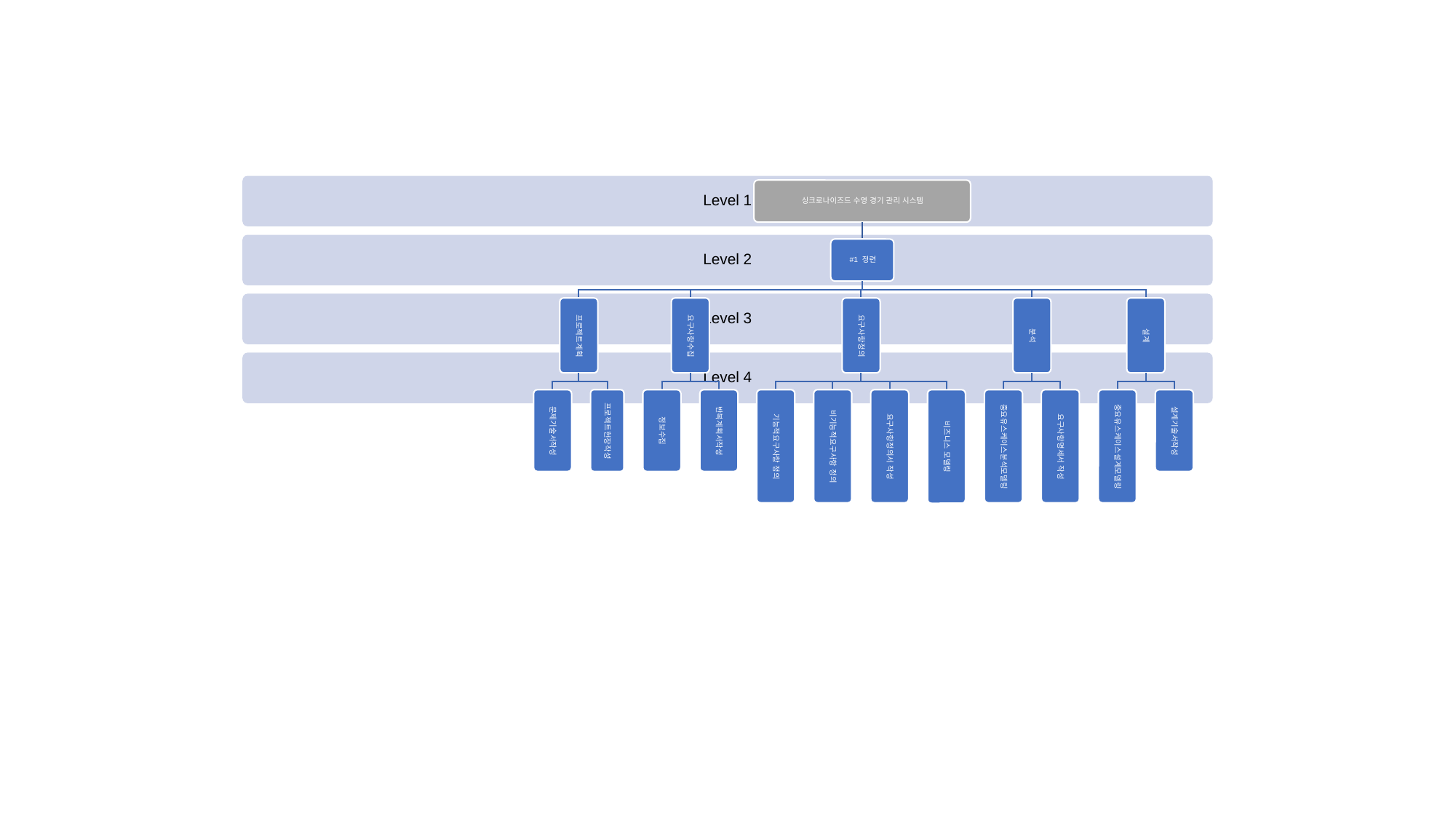

Level 4
Level 3
Level 2
Level 1
싱크로나이즈드 수영 경기 관리 시스템
#1 정련
프로젝트계획
문제기술서작성
프로젝트헌장작성
요구사항수집
정보수집
반복계획서작성
요구사항정의
기능적요구사항 정의
비기능적요구사항 정의
요구사항정의서 작성
비즈니스 모델링
분석
중요유스케이스분석모델링
요구사항명세서 작성
설계
중요유스케이스설계모델링
설계기술서작성